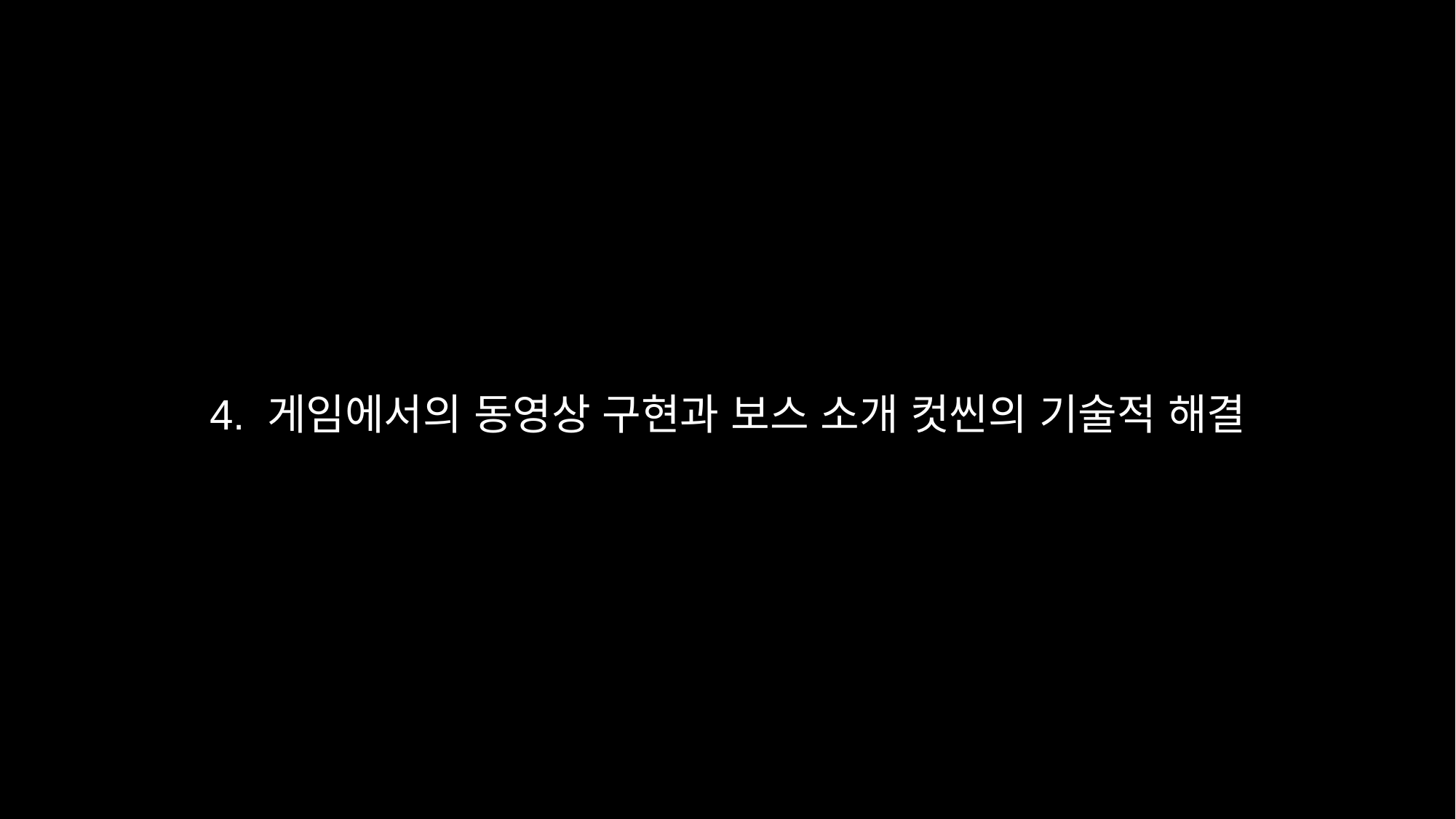

4. 게임에서의 동영상 구현과 보스 소개 컷씬의 기술적 해결